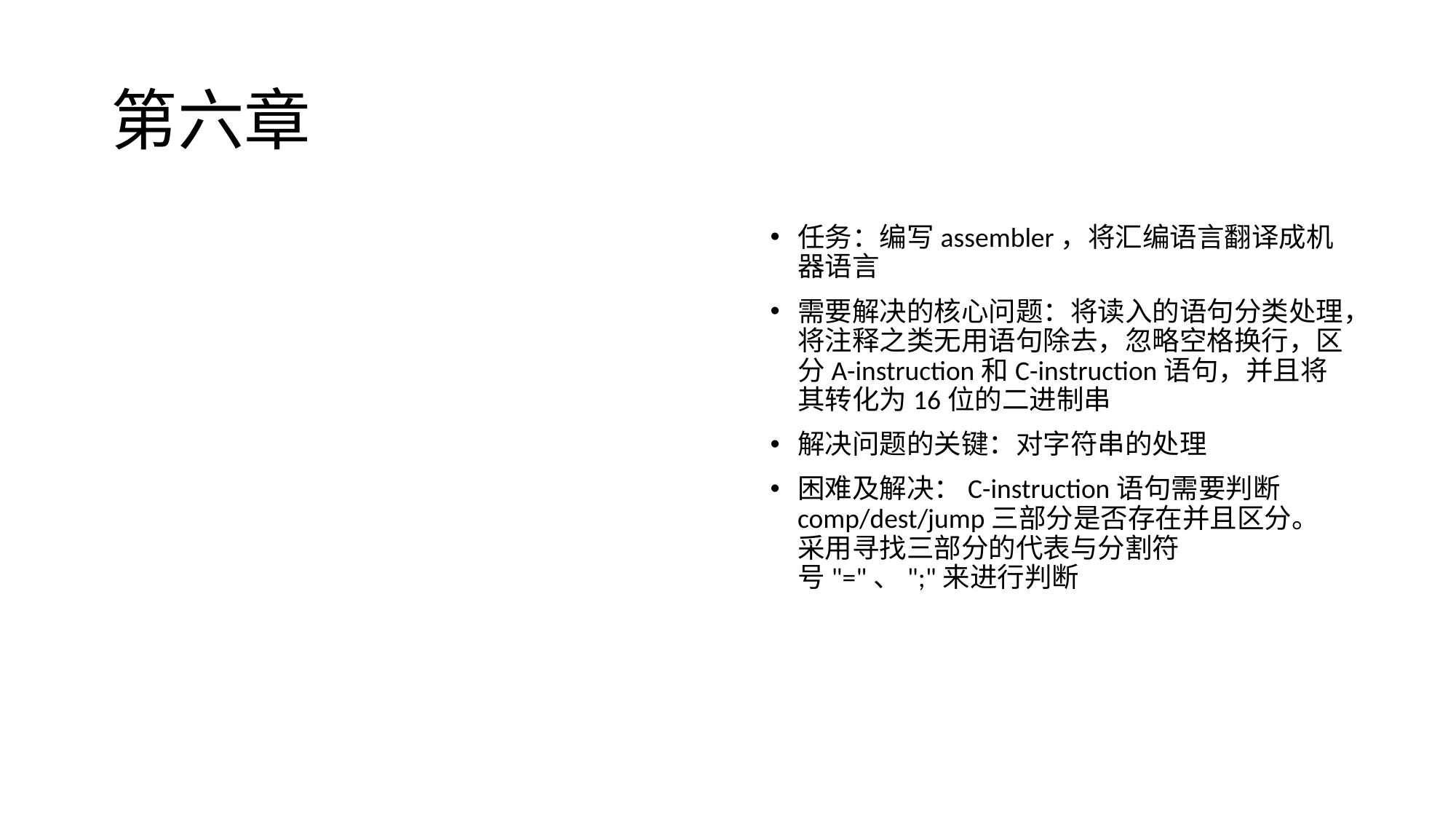

# 第六章
任务：编写assembler，将汇编语言翻译成机器语言
需要解决的核心问题：将读入的语句分类处理，将注释之类无用语句除去，忽略空格换行，区分A-instruction和C-instruction语句，并且将其转化为16位的二进制串
解决问题的关键：对字符串的处理
困难及解决：C-instruction语句需要判断comp/dest/jump三部分是否存在并且区分。采用寻找三部分的代表与分割符号"="、";"来进行判断